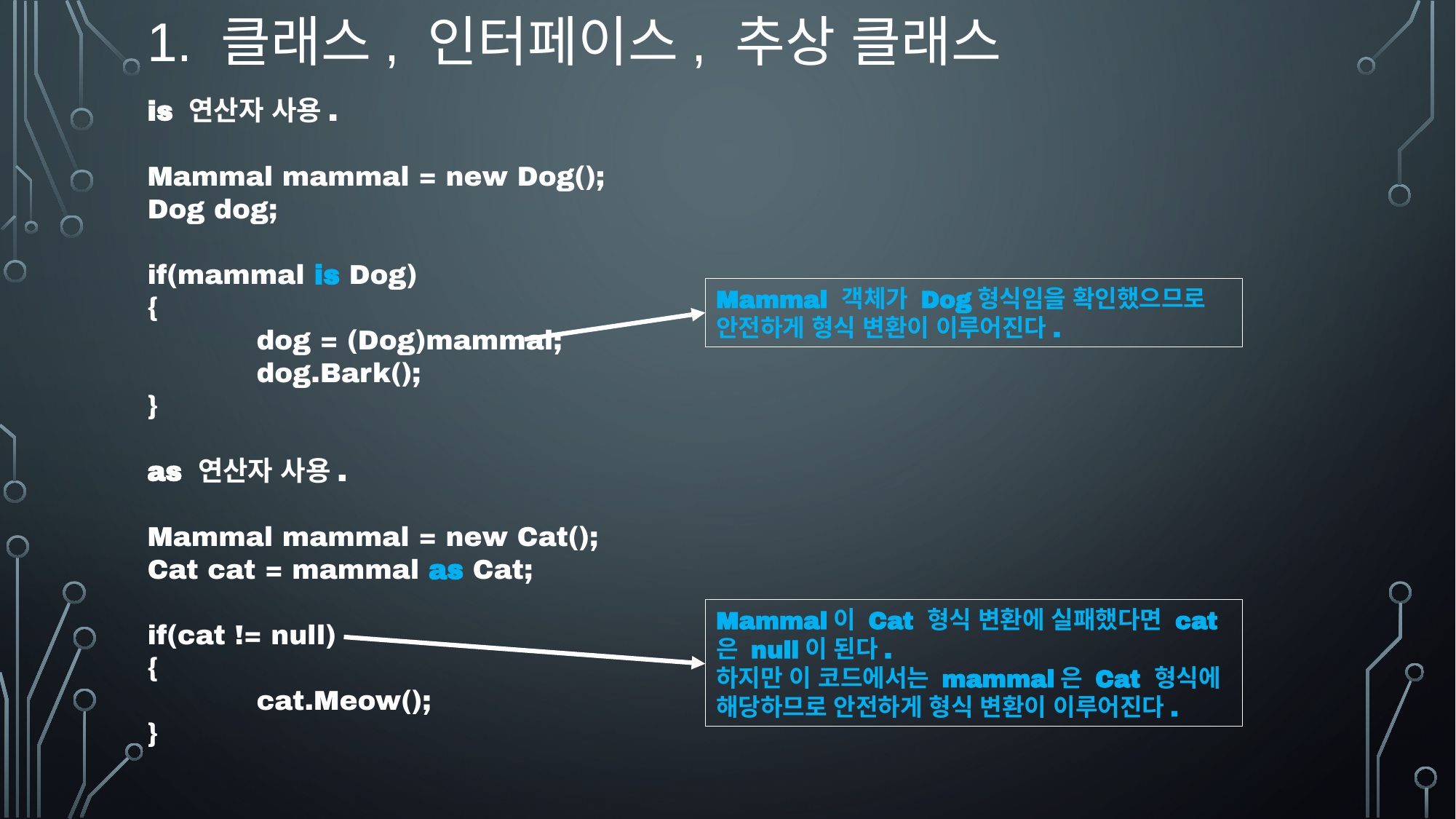

# 1. 클래스, 인터페이스, 추상 클래스
is 연산자 사용.

Mammal mammal = new Dog();
Dog dog;

if(mammal is Dog)
{
	dog = (Dog)mammal;
	dog.Bark();
}

as 연산자 사용.

Mammal mammal = new Cat();
Cat cat = mammal as Cat;

if(cat != null)
{
	cat.Meow();
}
Mammal 객체가 Dog형식임을 확인했으므로 안전하게 형식 변환이 이루어진다.
Mammal이 Cat 형식 변환에 실패했다면 cat은 null이 된다.
하지만 이 코드에서는 mammal은 Cat 형식에 해당하므로 안전하게 형식 변환이 이루어진다.